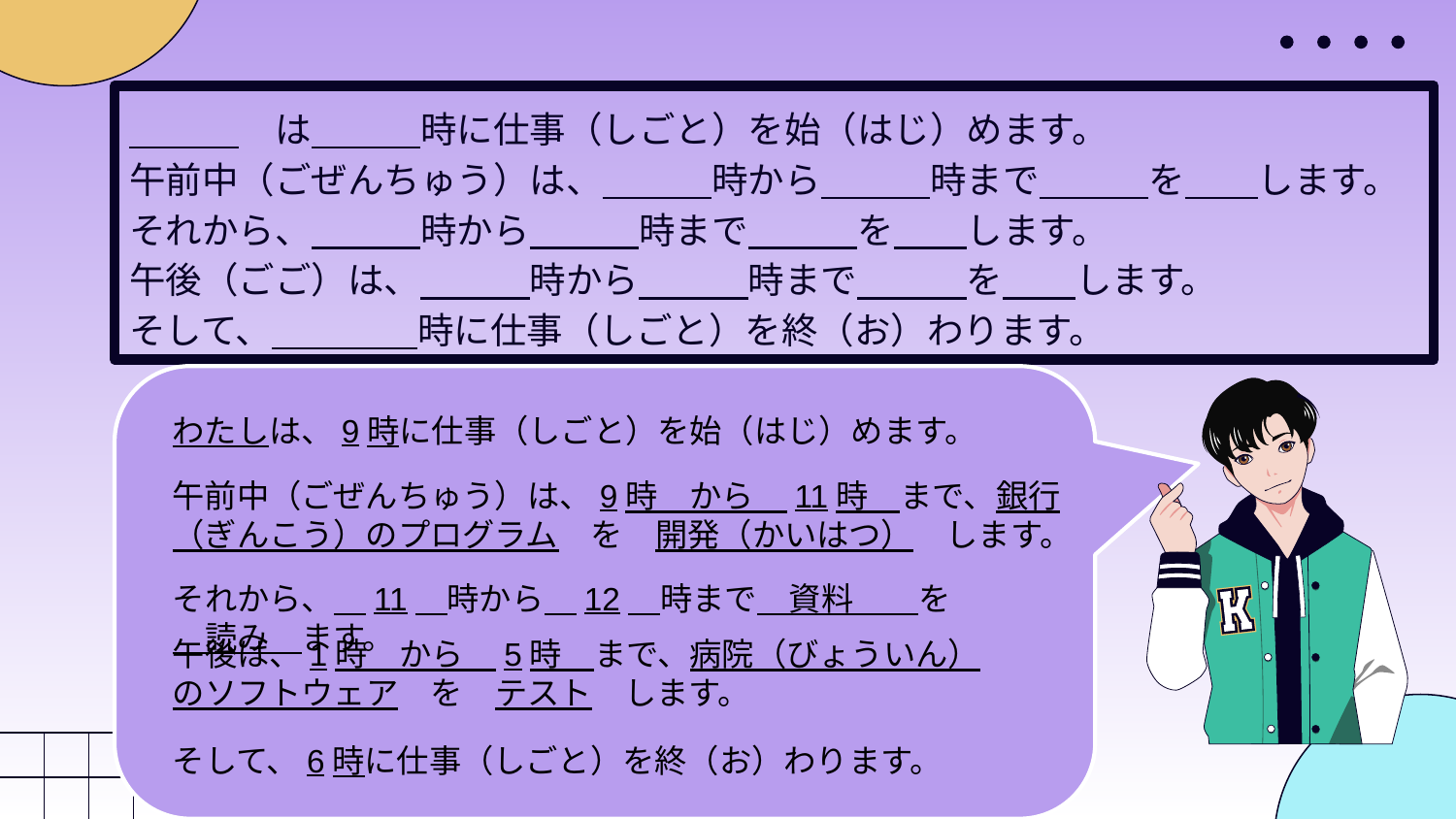

# は　　　時に仕事（しごと）を始（はじ）めます。 午前中（ごぜんちゅう）は、　　　時から　　　時まで　　　を　　します。 それから、　　　時から　　　時まで　　　を　　します。 午後（ごご）は、　　　時から　　　時まで　　　を　　します。 そして、　　　　時に仕事（しごと）を終（お）わります。

わたしは、9時に仕事（しごと）を始（はじ）めます。
午前中（ごぜんちゅう）は、9時　から　11時　まで、銀行（ぎんこう）のプログラム　を　開発（かいはつ）　します。
それから、　11　時から　12　時まで　資料　　を　読み　ます。
午後は、1時　から　5時　まで、病院（びょういん）のソフトウェア　を　テスト　します。
そして、6時に仕事（しごと）を終（お）わります。